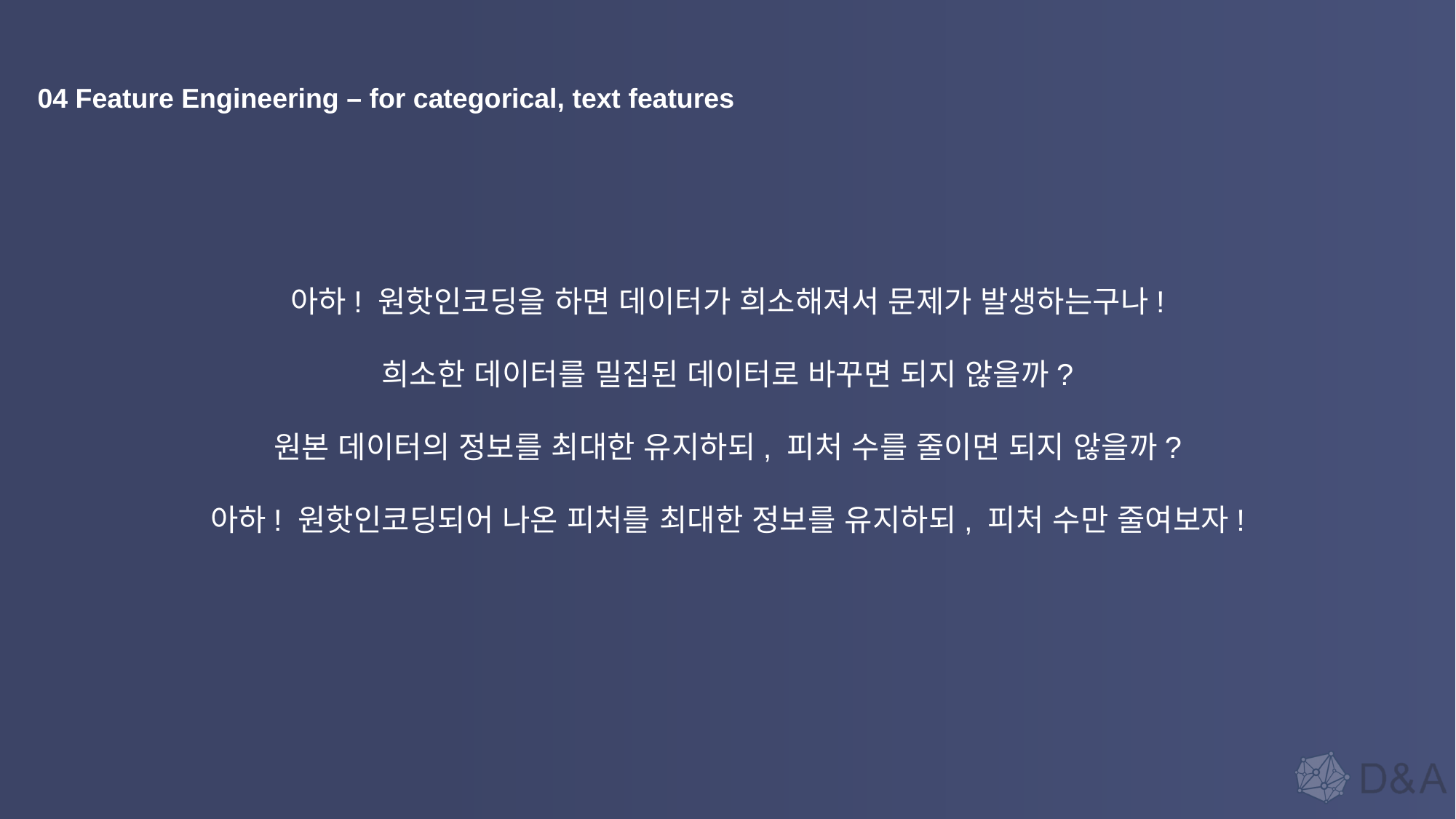

04 Feature Engineering – for categorical, text features

아하! 원핫인코딩을 하면 데이터가 희소해져서 문제가 발생하는구나!

희소한 데이터를 밀집된 데이터로 바꾸면 되지 않을까?

원본 데이터의 정보를 최대한 유지하되, 피처 수를 줄이면 되지 않을까?

아하! 원핫인코딩되어 나온 피처를 최대한 정보를 유지하되, 피처 수만 줄여보자!